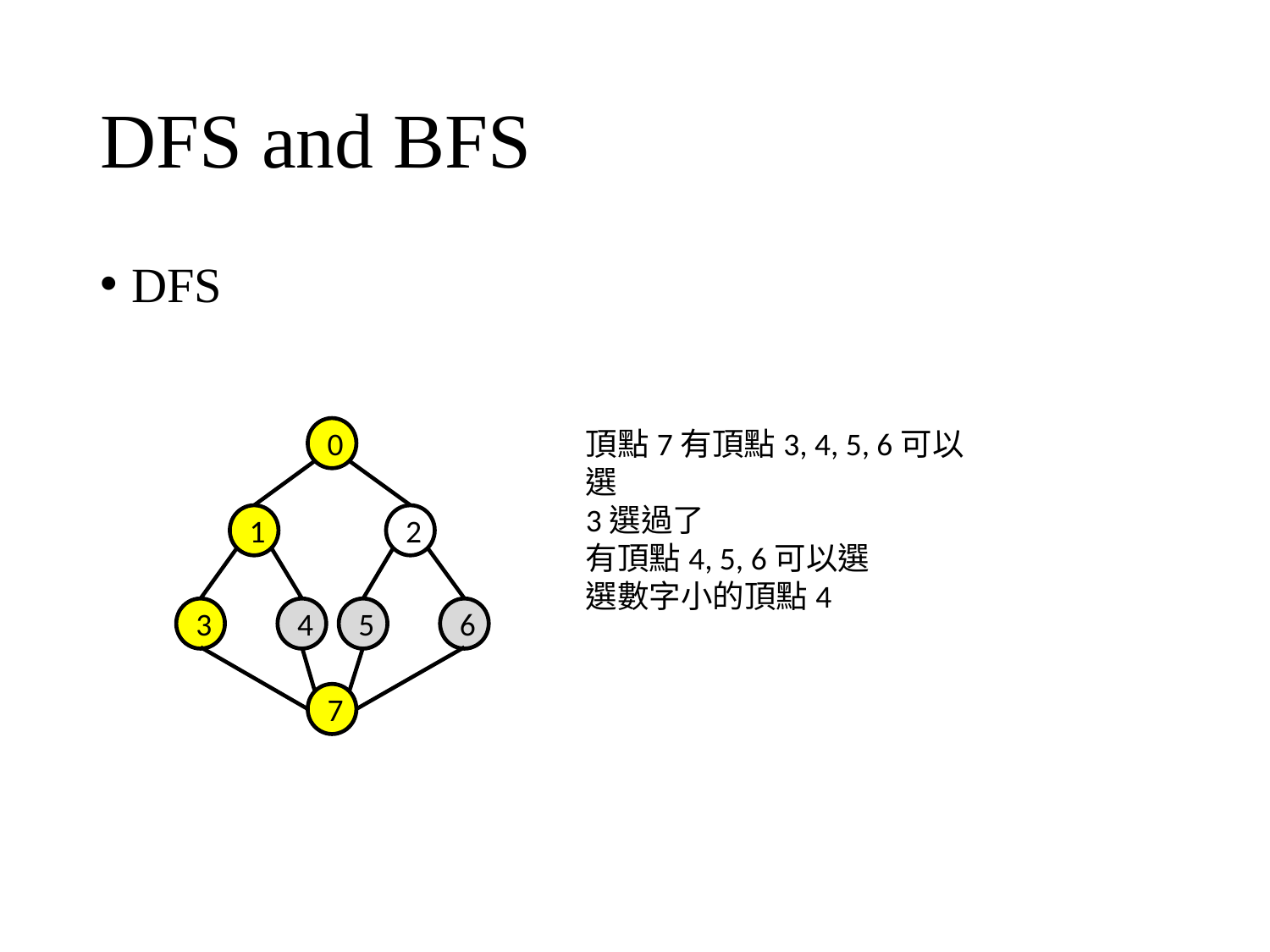

# DFS and BFS
DFS
頂點7有頂點3, 4, 5, 6可以選
3選過了
有頂點4, 5, 6可以選
選數字小的頂點4
0
1
2
3
4
5
6
7